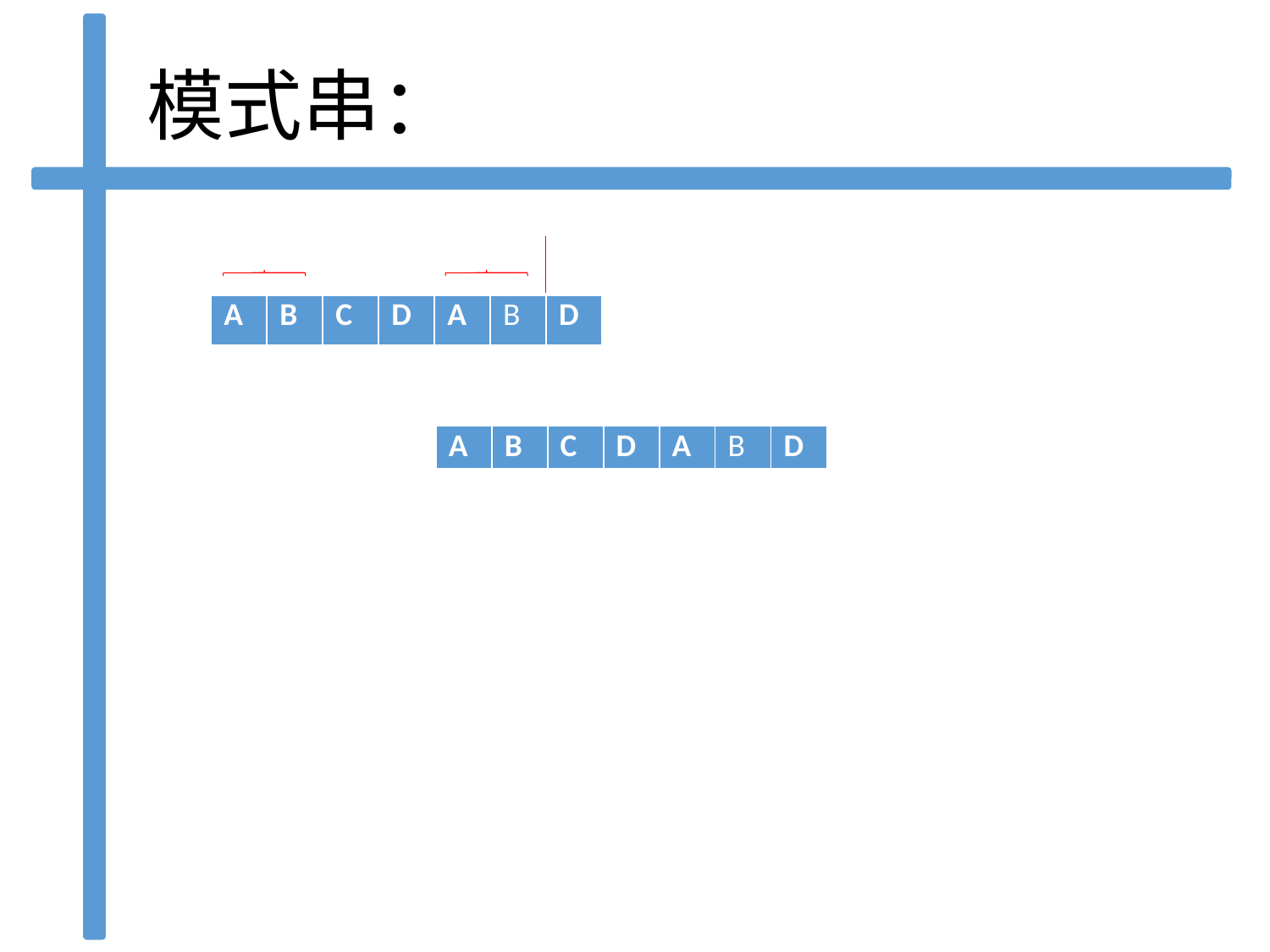

# 模式串：

| A | B | C | D | A | B | D |
| --- | --- | --- | --- | --- | --- | --- |
| A | B | C | D | A | B | D |
| --- | --- | --- | --- | --- | --- | --- |